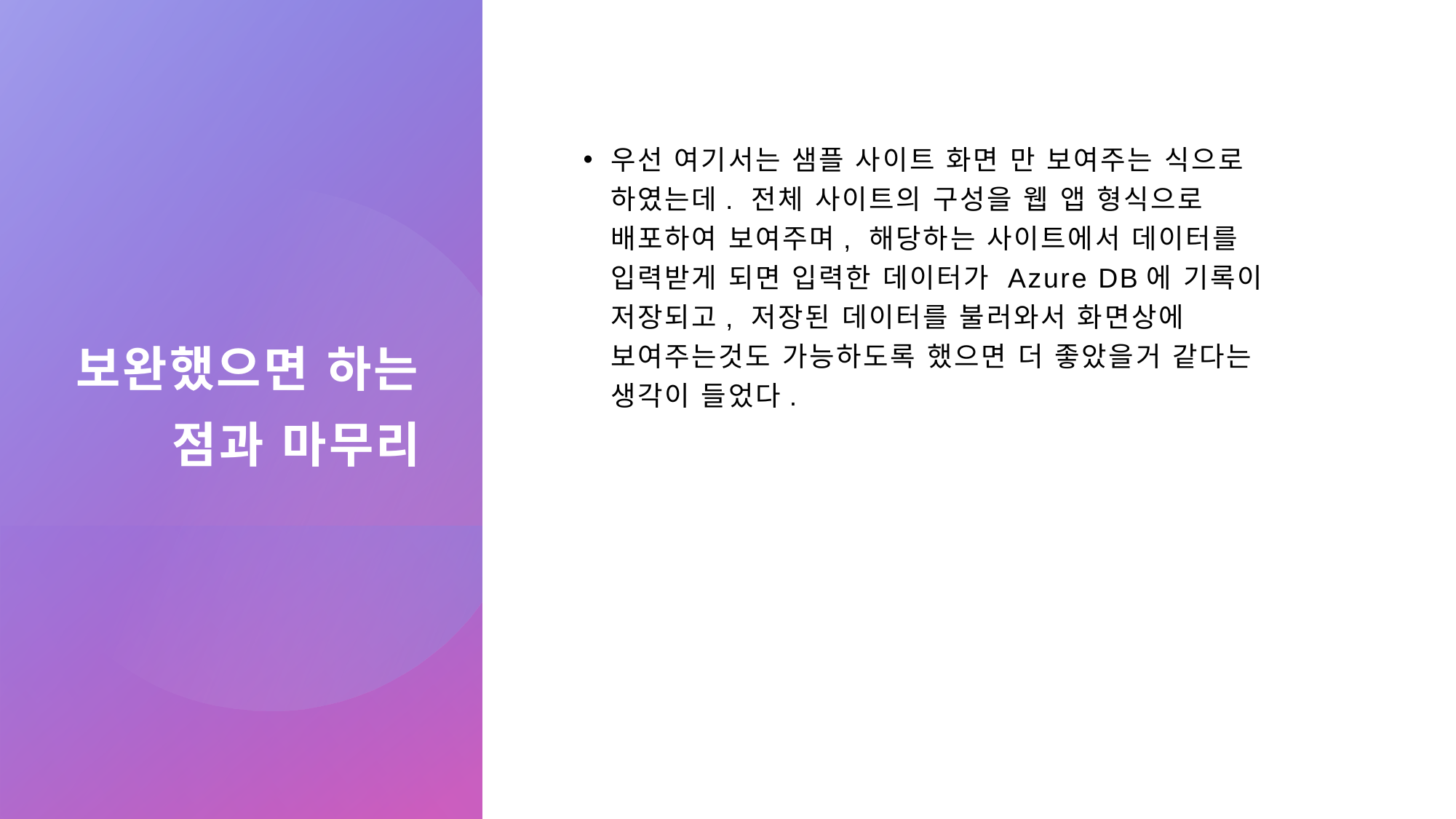

# 보완했으면 하는 점과 마무리
우선 여기서는 샘플 사이트 화면 만 보여주는 식으로 하였는데. 전체 사이트의 구성을 웹 앱 형식으로 배포하여 보여주며, 해당하는 사이트에서 데이터를 입력받게 되면 입력한 데이터가 Azure DB에 기록이 저장되고, 저장된 데이터를 불러와서 화면상에 보여주는것도 가능하도록 했으면 더 좋았을거 같다는 생각이 들었다.